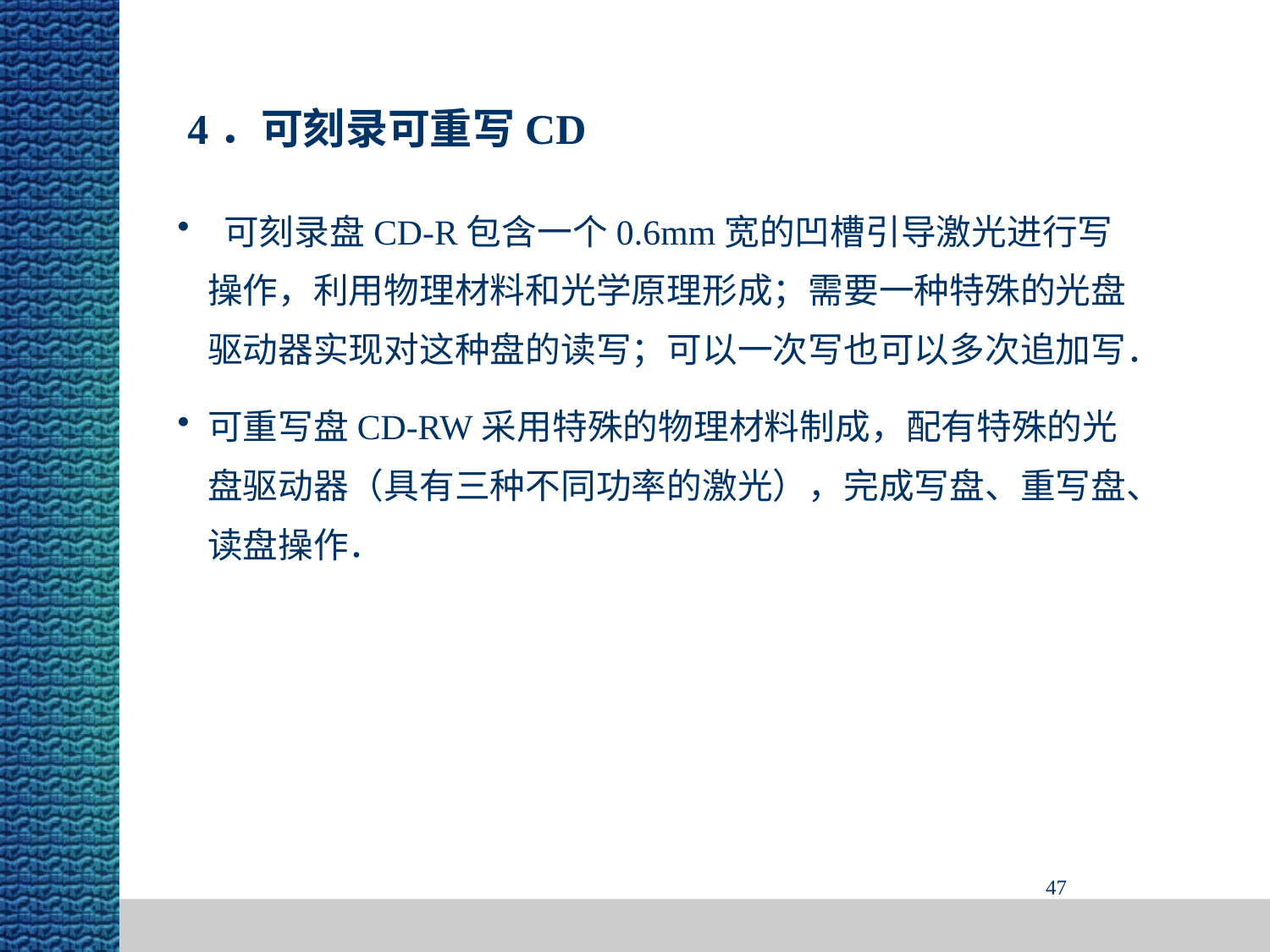

4．可刻录可重写CD
 可刻录盘CD-R包含一个0.6mm宽的凹槽引导激光进行写操作，利用物理材料和光学原理形成；需要一种特殊的光盘驱动器实现对这种盘的读写；可以一次写也可以多次追加写．
可重写盘CD-RW采用特殊的物理材料制成，配有特殊的光盘驱动器（具有三种不同功率的激光），完成写盘、重写盘、读盘操作．
47